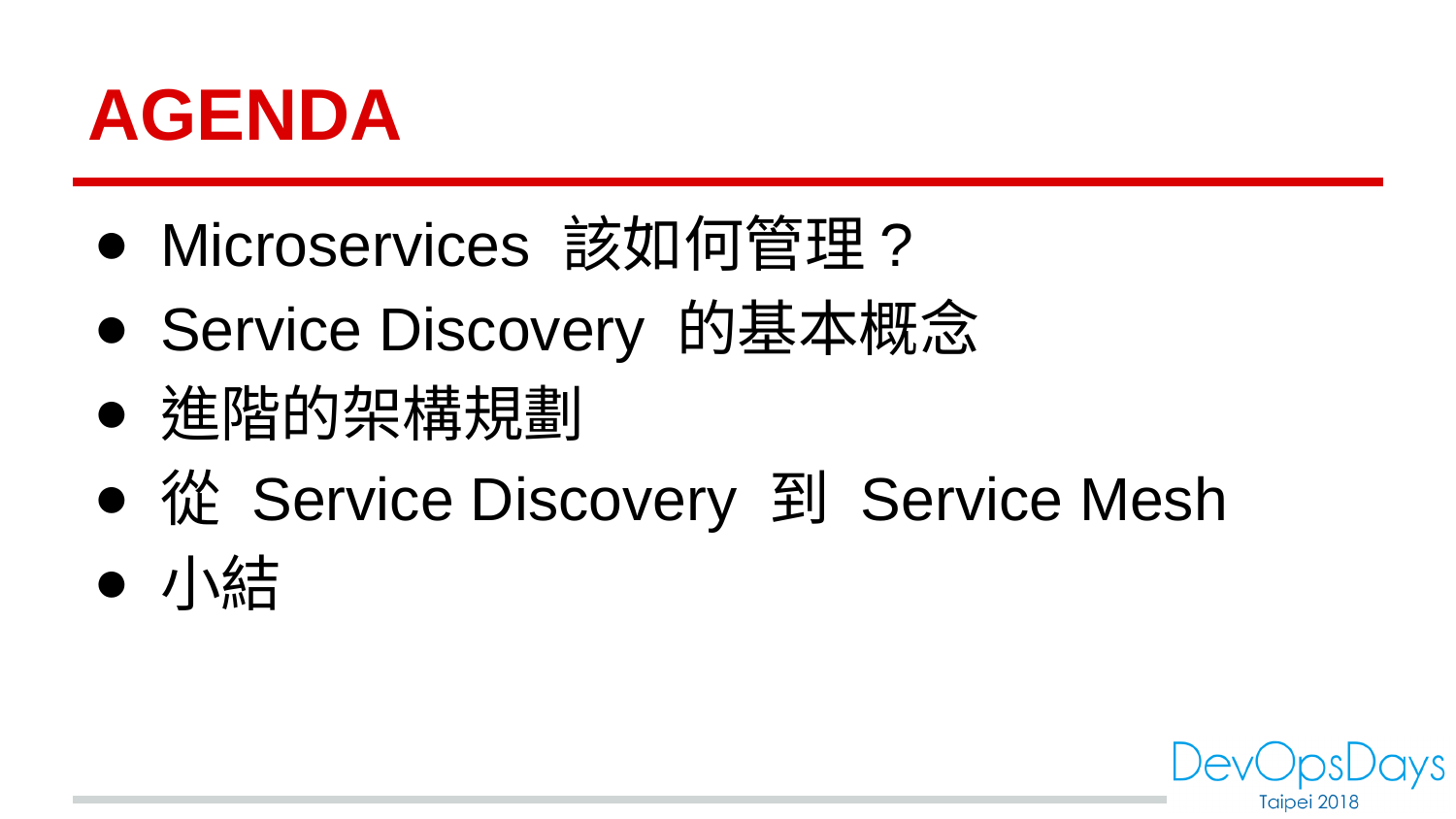

# AGENDA
Microservices 該如何管理?
Service Discovery 的基本概念
進階的架構規劃
從 Service Discovery 到 Service Mesh
小結